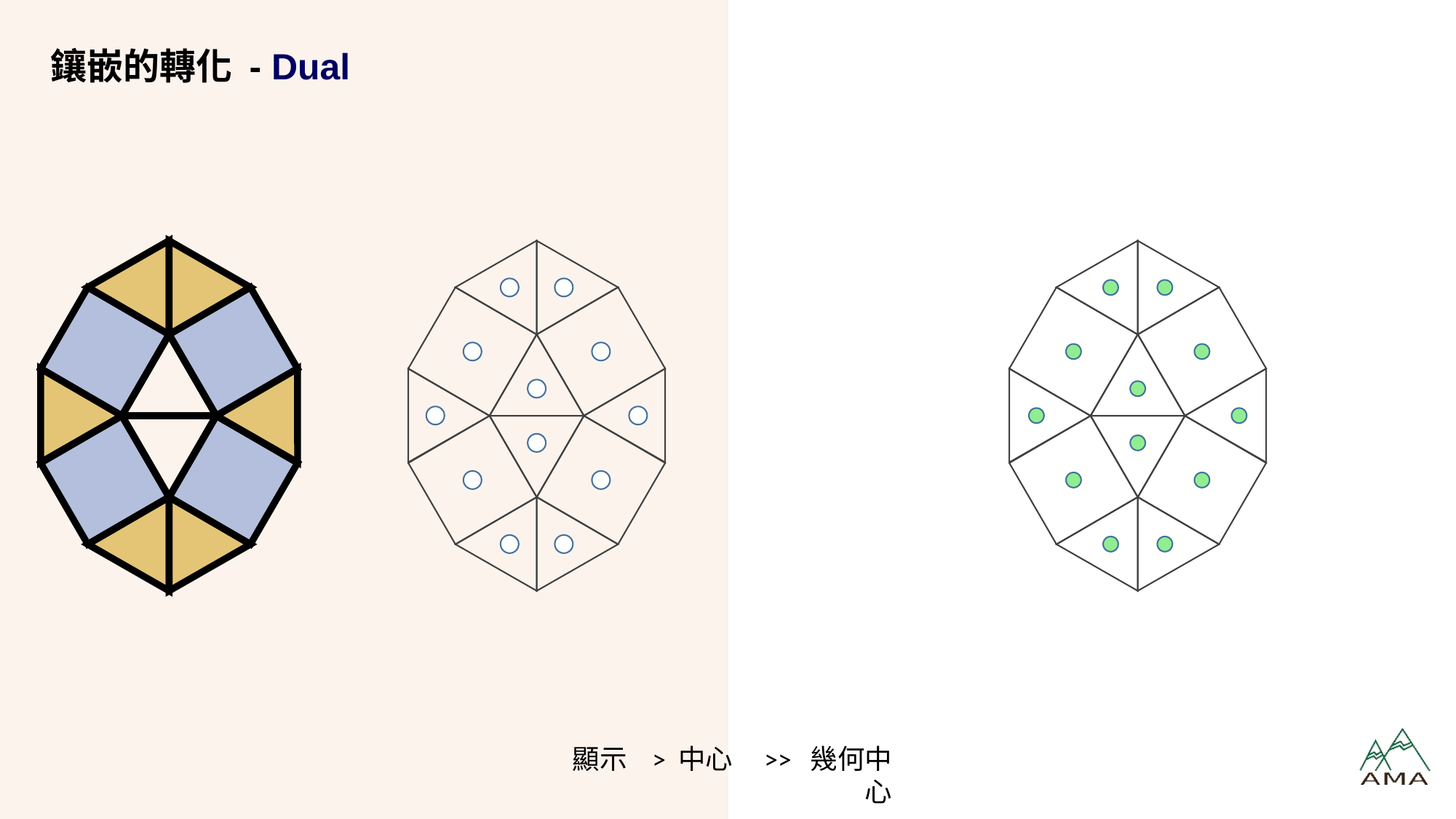

# 鑲嵌的轉化 - Dual

顯示   > 中心    >>  幾何中心